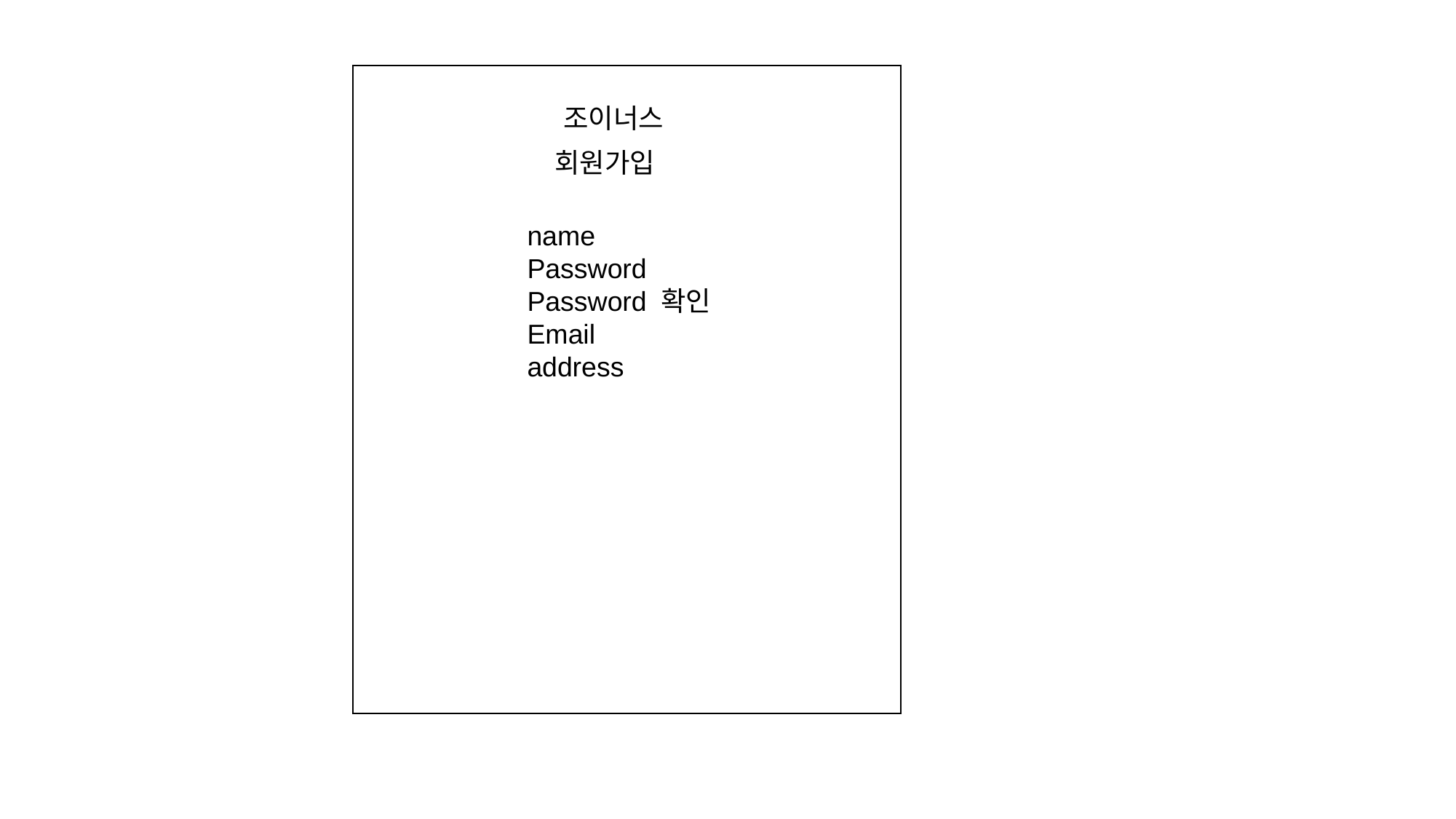

조이너스
회원가입
name
Password
Password 확인
Email
address